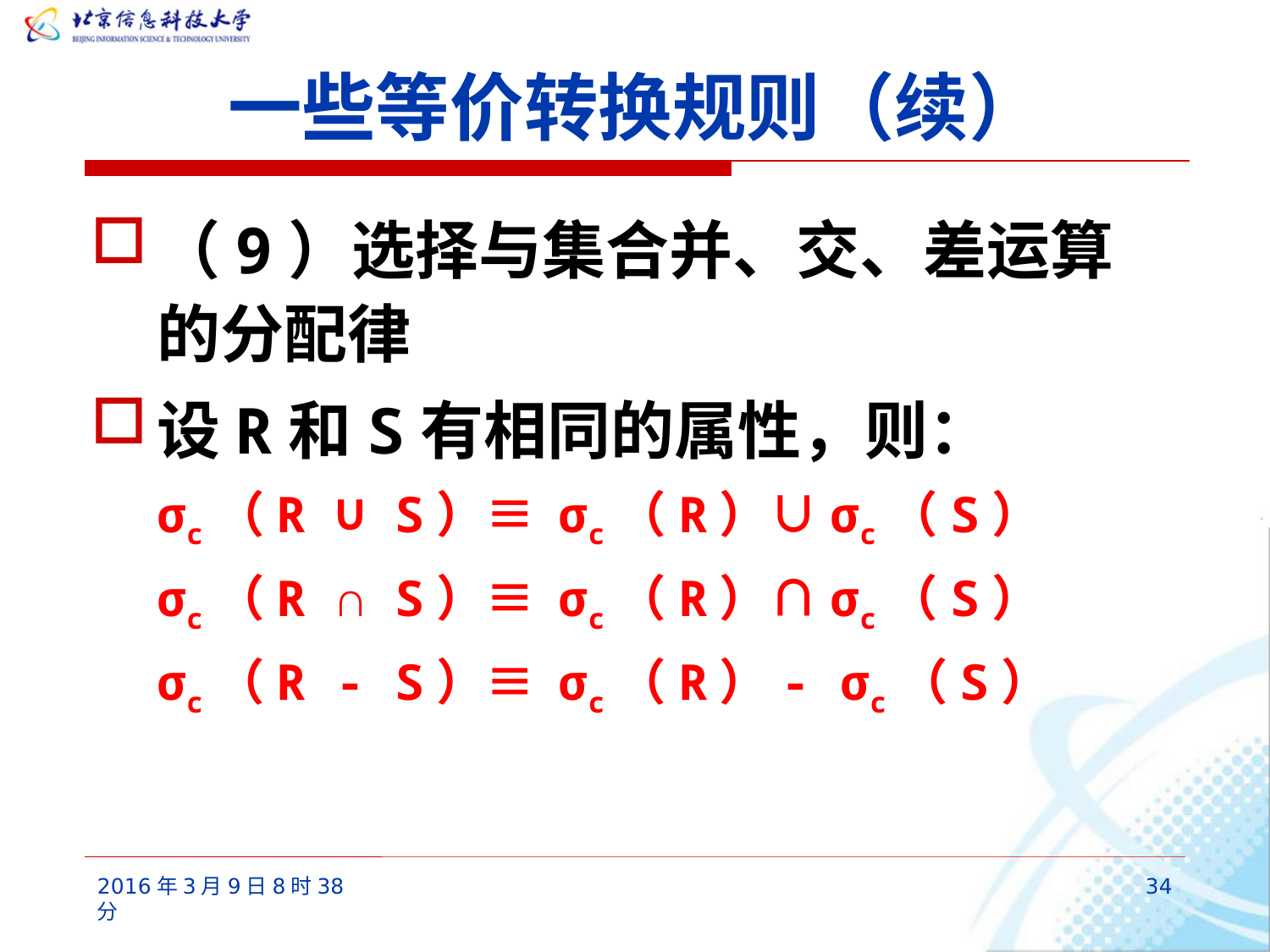

# 一些等价转换规则（续）
（9）选择与集合并、交、差运算的分配律
设R和S有相同的属性，则：
σc（R ∪ S）≡ σc（R）∪σc（S）
σc（R ∩ S）≡ σc（R）∩σc（S）
σc（R - S）≡ σc（R）- σc（S）

2016年3月9日8时38分
34